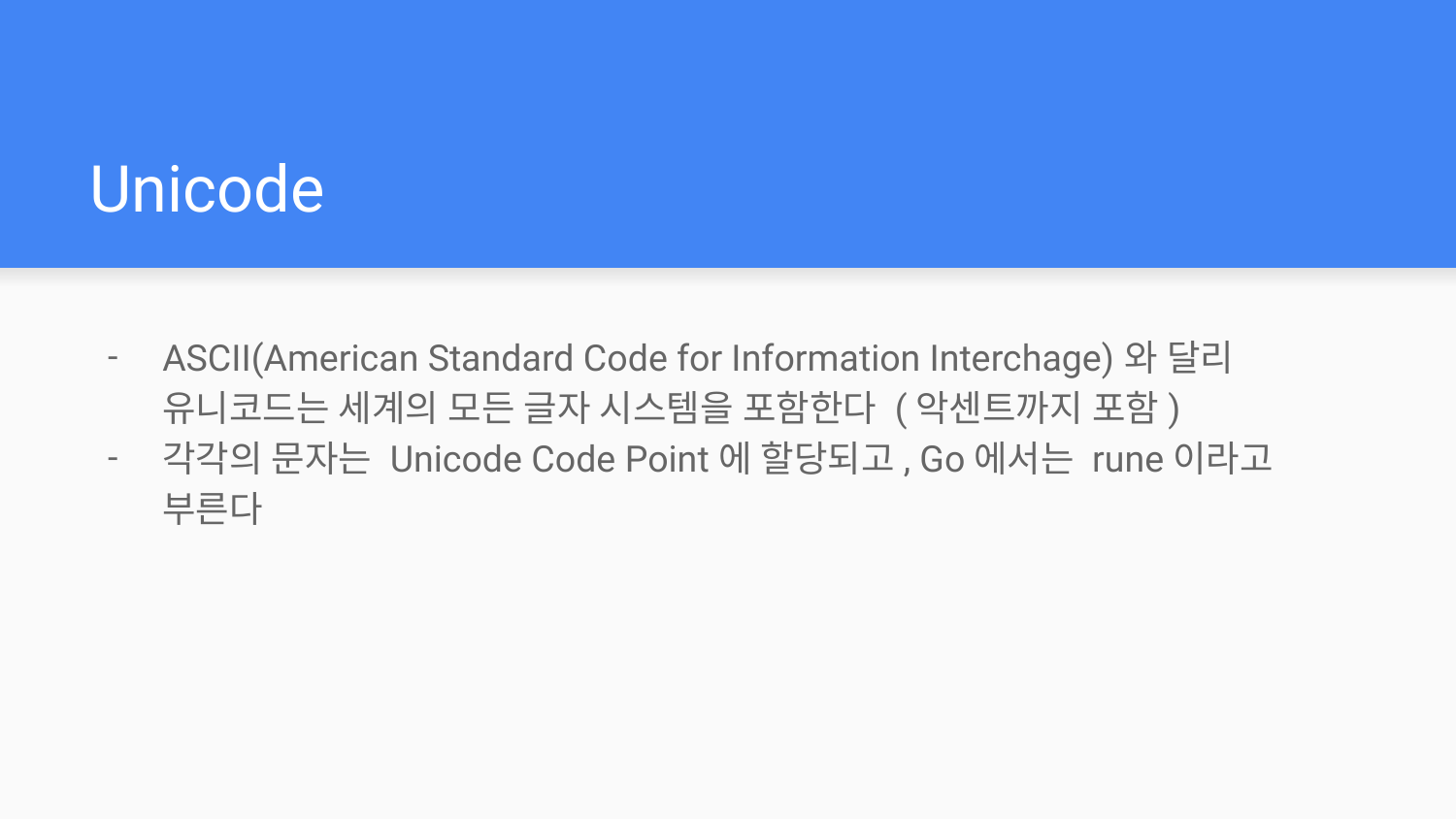

# Unicode
ASCII(American Standard Code for Information Interchage)와 달리 유니코드는 세계의 모든 글자 시스템을 포함한다 (악센트까지 포함)
각각의 문자는 Unicode Code Point에 할당되고, Go에서는 rune이라고 부른다